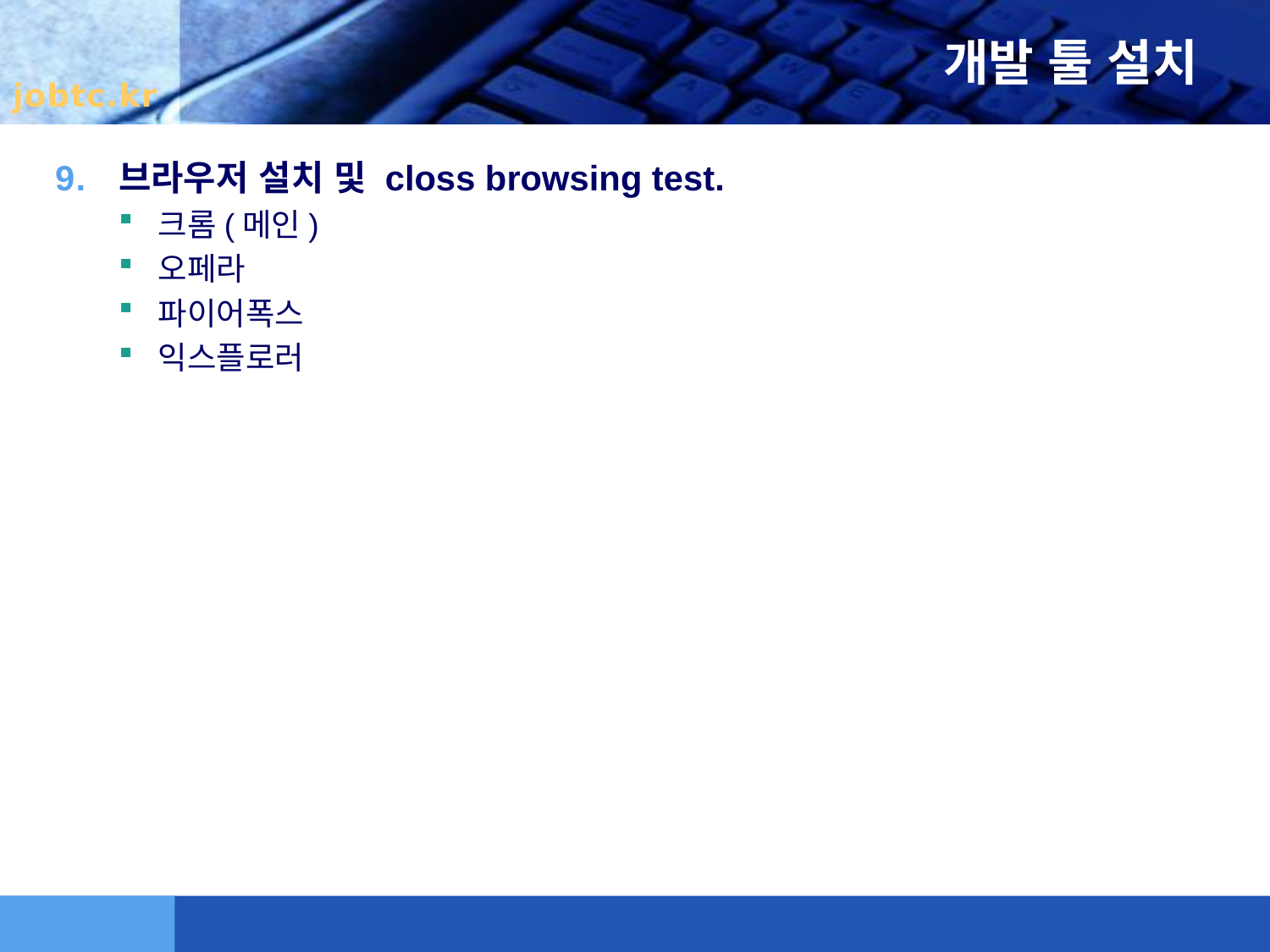

# 개발 툴 설치
브라우저 설치 및 closs browsing test.
크롬(메인)
오페라
파이어폭스
익스플로러